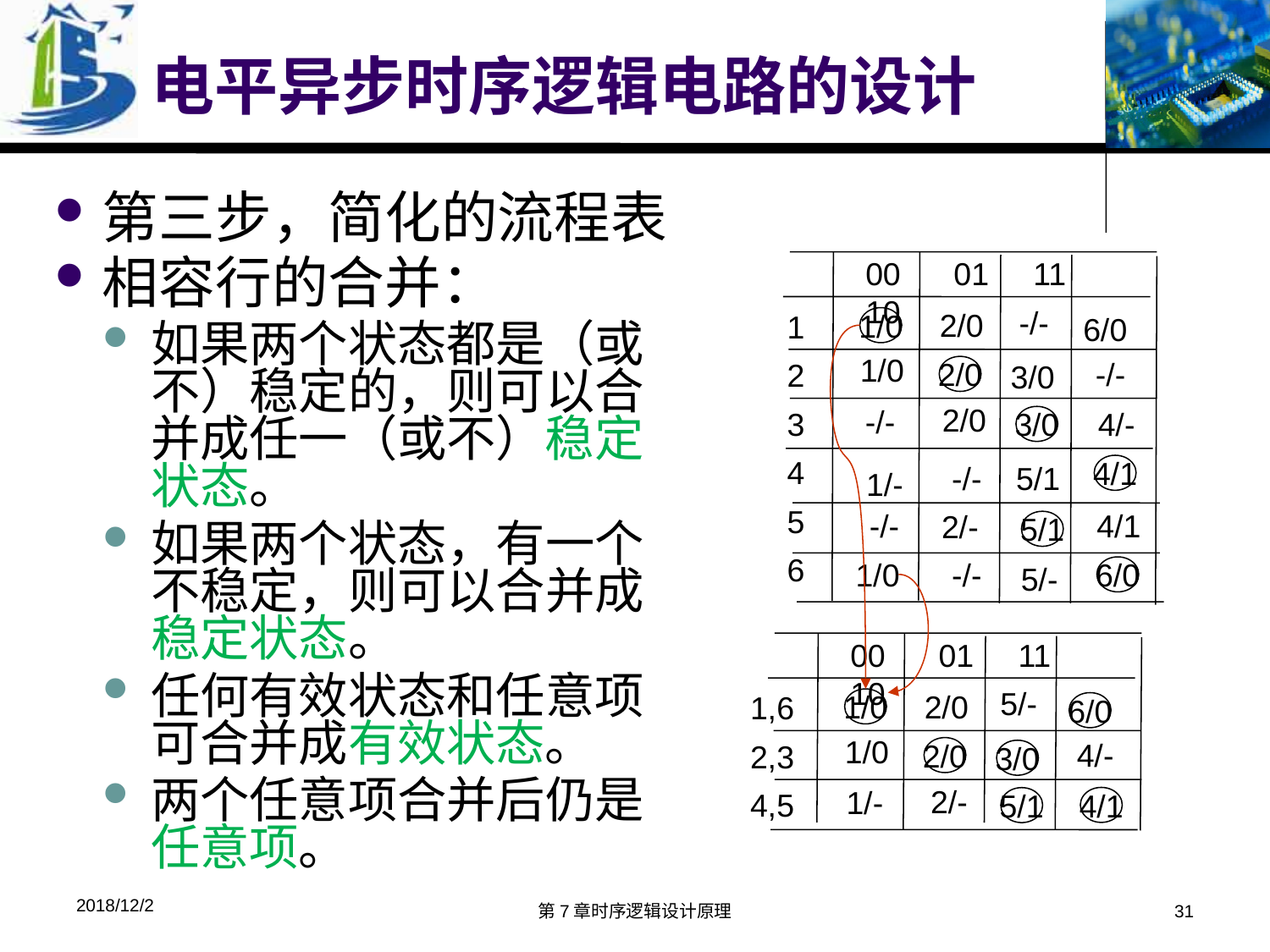

# 电平异步时序逻辑电路的设计
第三步，简化的流程表
相容行的合并：
如果两个状态都是（或不）稳定的，则可以合并成任一（或不）稳定状态。
如果两个状态，有一个不稳定，则可以合并成稳定状态。
任何有效状态和任意项可合并成有效状态。
两个任意项合并后仍是任意项。
00      01     11     10

1
2
3
4
5
6
-/-
-/-
-/-
-/-
-/-
4/1
-/-
2/0
1/0
6/0

1/0
2/0
5/1
1/-
2/-
5/1
1/0
5/-
2/0
3/0

4/-
3/0

4/1

6/0

00      01     11     10

1,6
2,3
4,5
5/-
2/0
1/0
6/0

1/0
4/-
2/0
3/0

2/-
1/-
4/1
5/1

2018/12/2
第7章时序逻辑设计原理
31